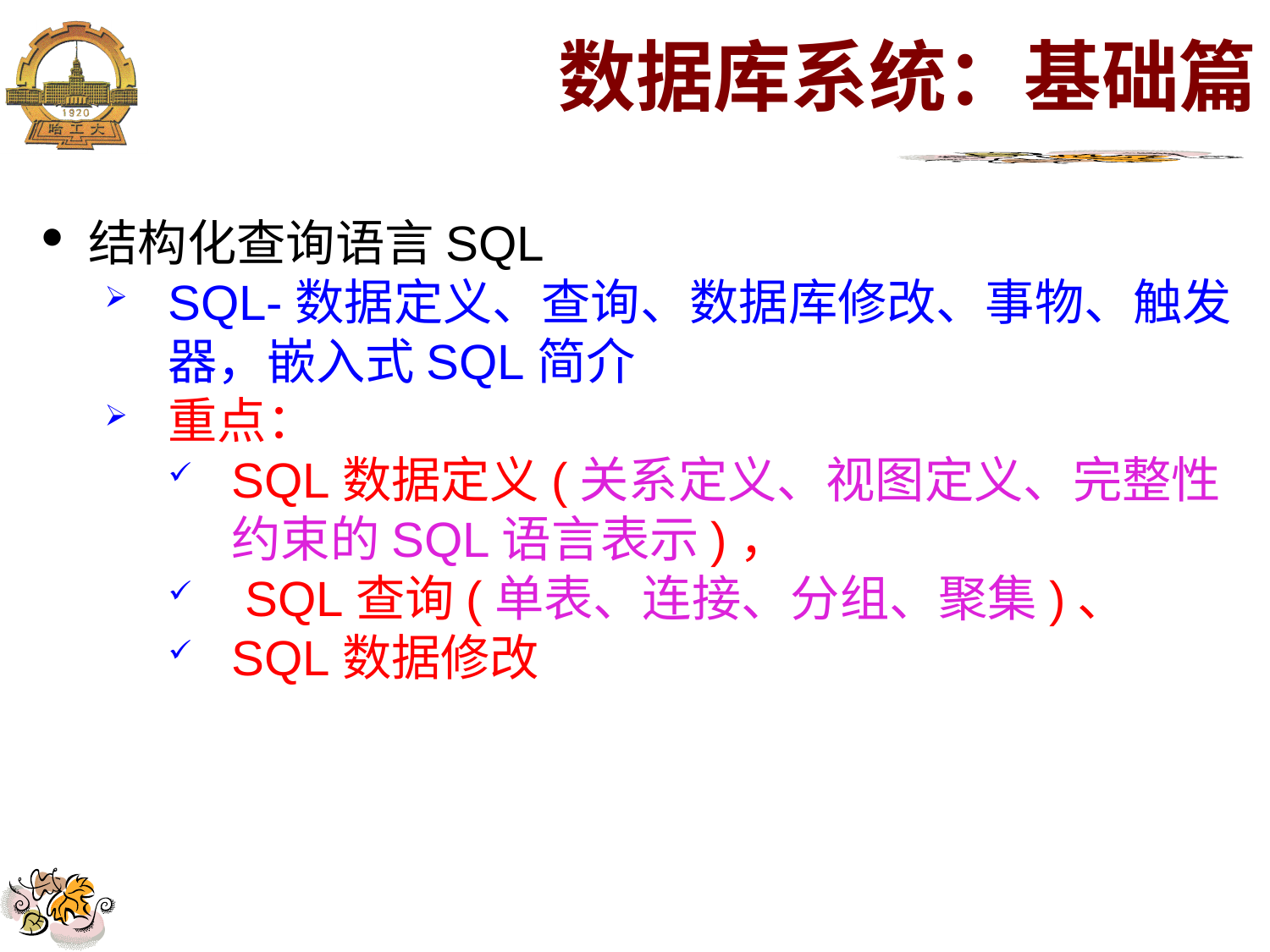

数据库系统：基础篇
结构化查询语言SQL
SQL-数据定义、查询、数据库修改、事物、触发器，嵌入式SQL简介
重点：
SQL数据定义(关系定义、视图定义、完整性约束的SQL语言表示)，
 SQL查询(单表、连接、分组、聚集)、
SQL数据修改